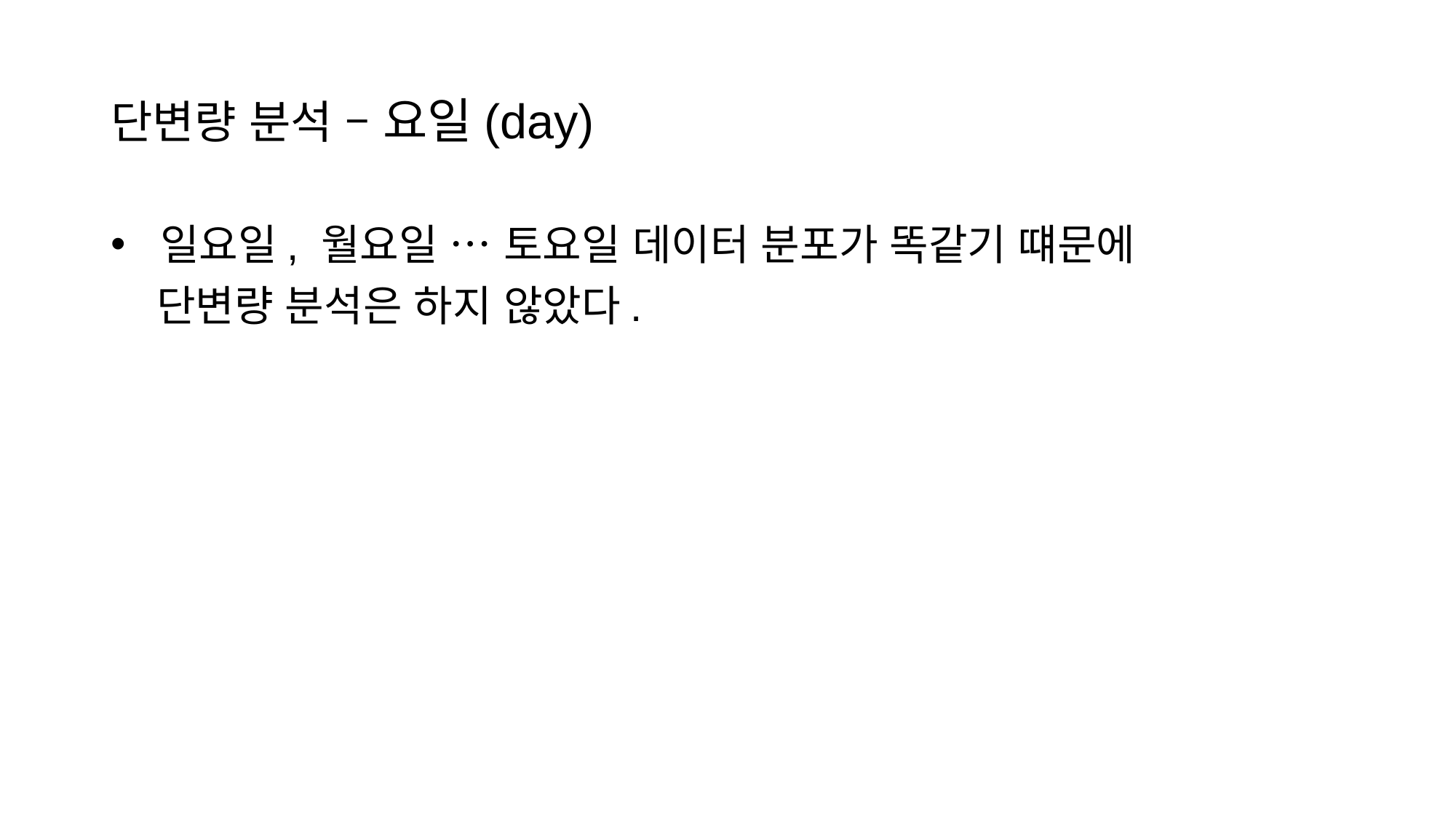

# 단변량 분석 – 요일(day)
 일요일, 월요일 … 토요일 데이터 분포가 똑같기 떄문에
   단변량 분석은 하지 않았다.